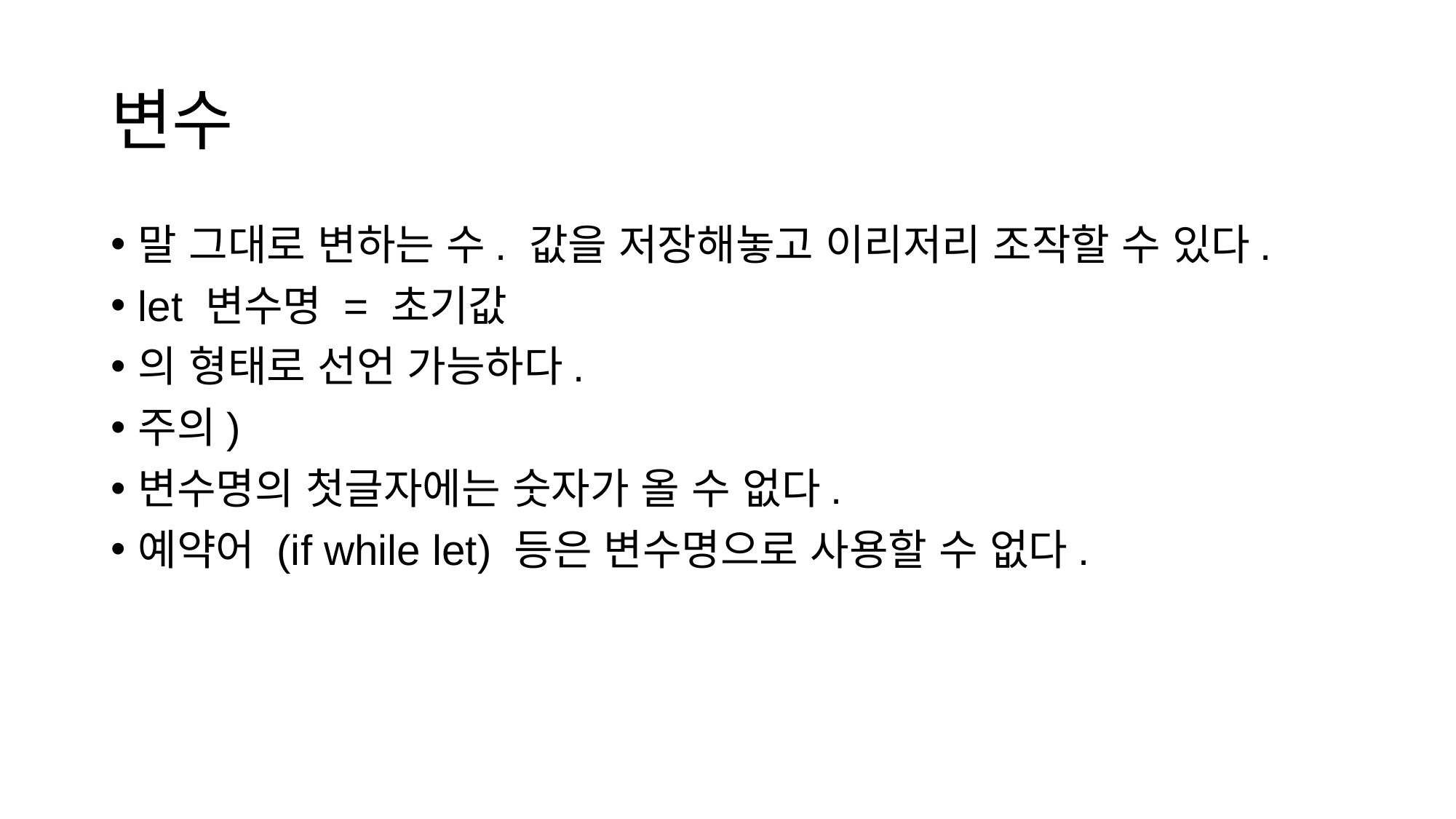

# 변수
말 그대로 변하는 수. 값을 저장해놓고 이리저리 조작할 수 있다.
let 변수명 = 초기값
의 형태로 선언 가능하다.
주의)
변수명의 첫글자에는 숫자가 올 수 없다.
예약어 (if while let) 등은 변수명으로 사용할 수 없다.